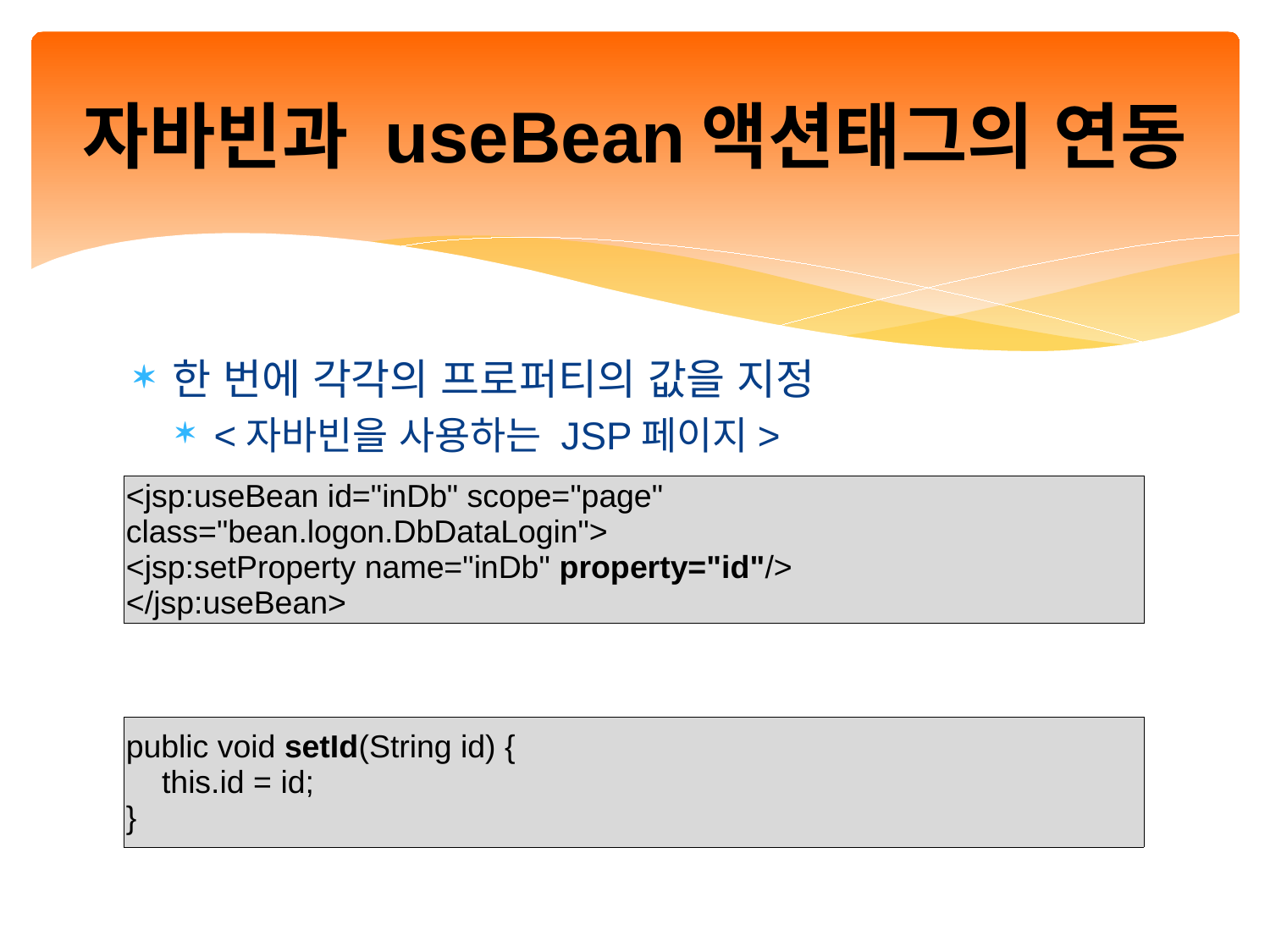

# 자바빈과 useBean액션태그의 연동
한 번에 각각의 프로퍼티의 값을 지정
<자바빈을 사용하는 JSP페이지>

<자바빈 클래스>

| <jsp:useBean id="inDb" scope="page" class="bean.logon.DbDataLogin"> <jsp:setProperty name="inDb" property="id"/> </jsp:useBean> |
| --- |
| public void setId(String id) { this.id = id; } |
| --- |